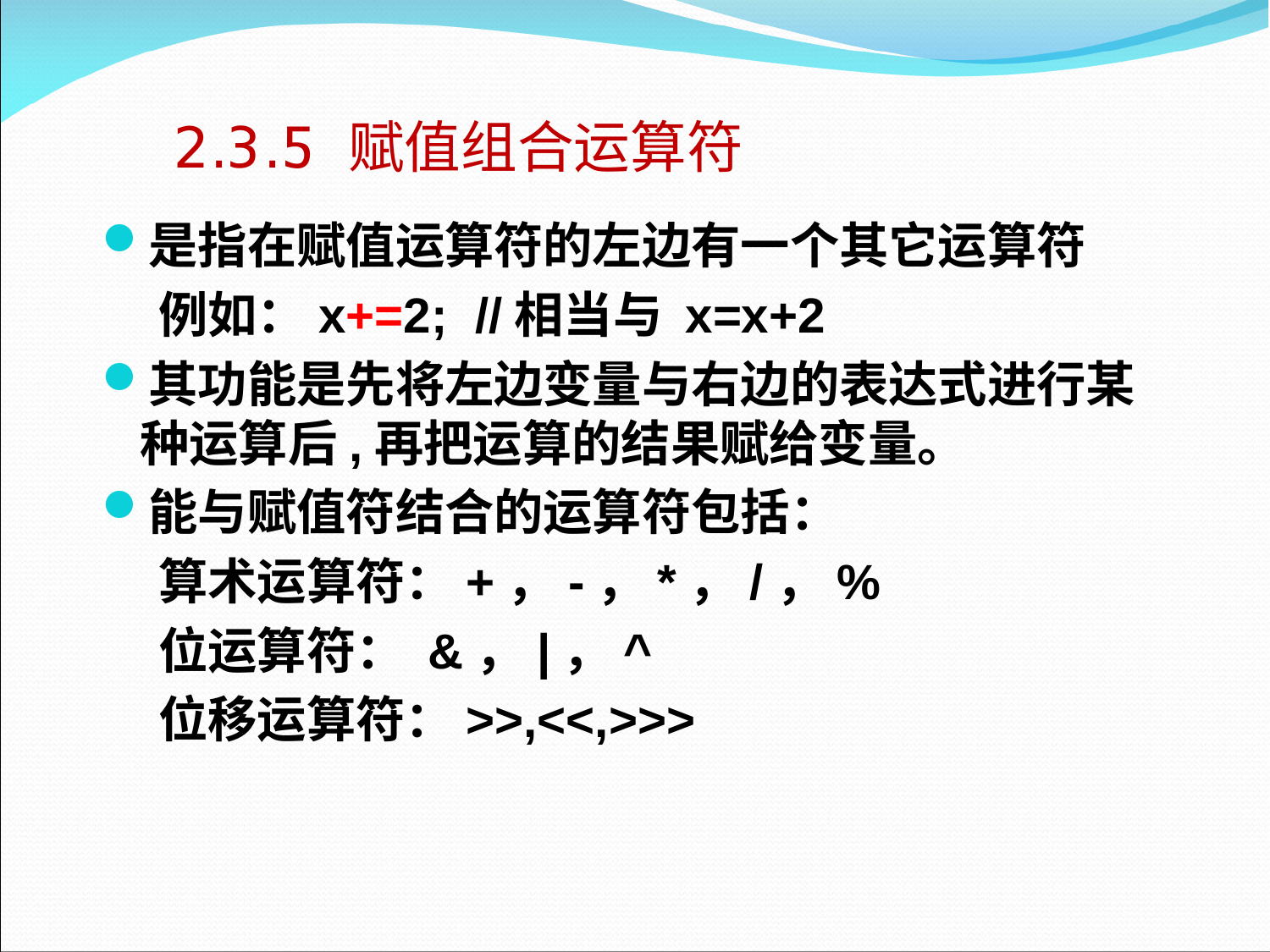

# 2.3.5 赋值组合运算符
是指在赋值运算符的左边有一个其它运算符
    例如：x+=2;  //相当与 x=x+2
其功能是先将左边变量与右边的表达式进行某种运算后,再把运算的结果赋给变量。
能与赋值符结合的运算符包括：
    算术运算符：+，-，*，/，%
    位运算符： &，|，^
    位移运算符：>>,<<,>>>